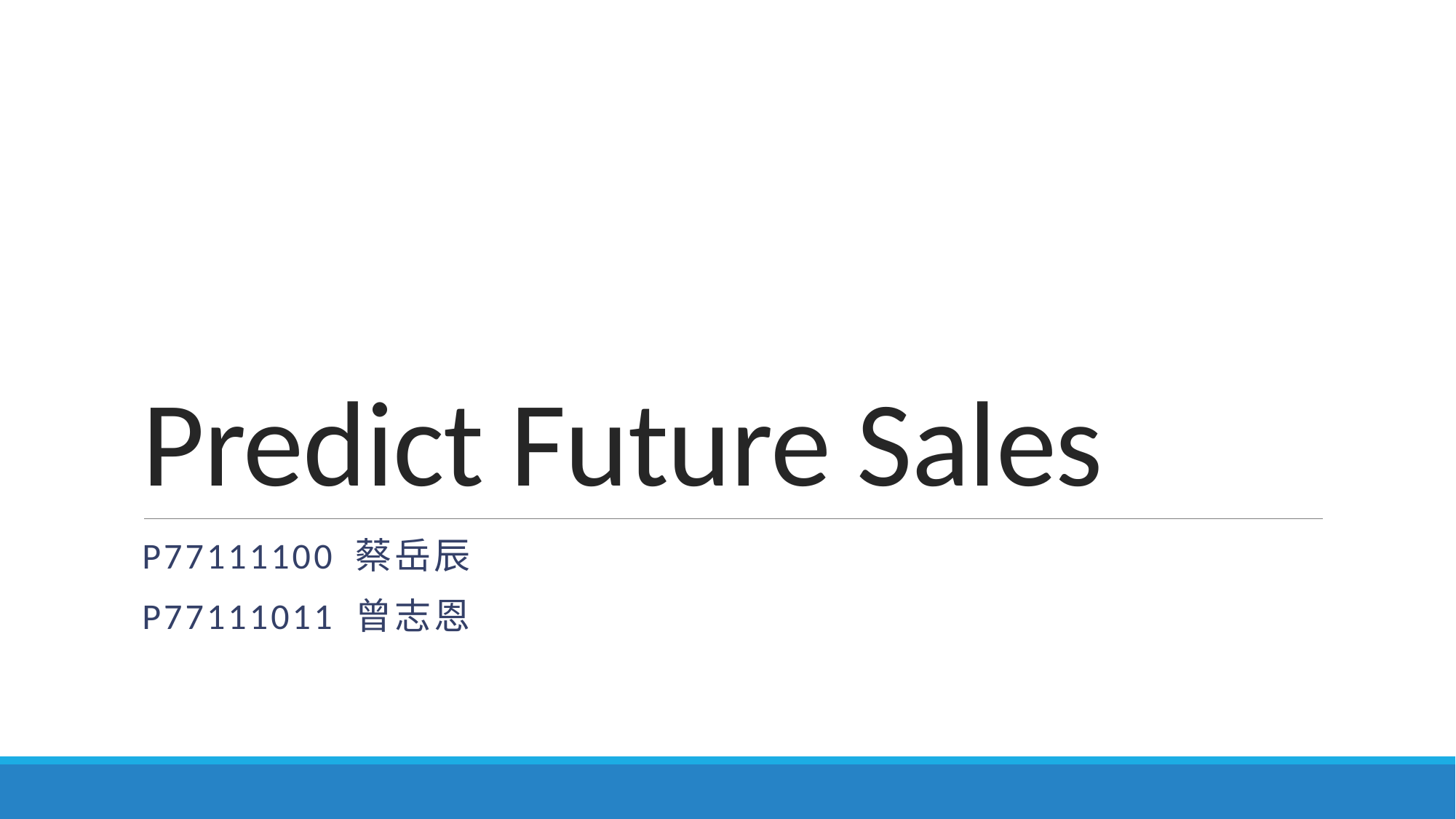

# Predict Future Sales
P77111100 蔡岳辰
P77111011 曾志恩